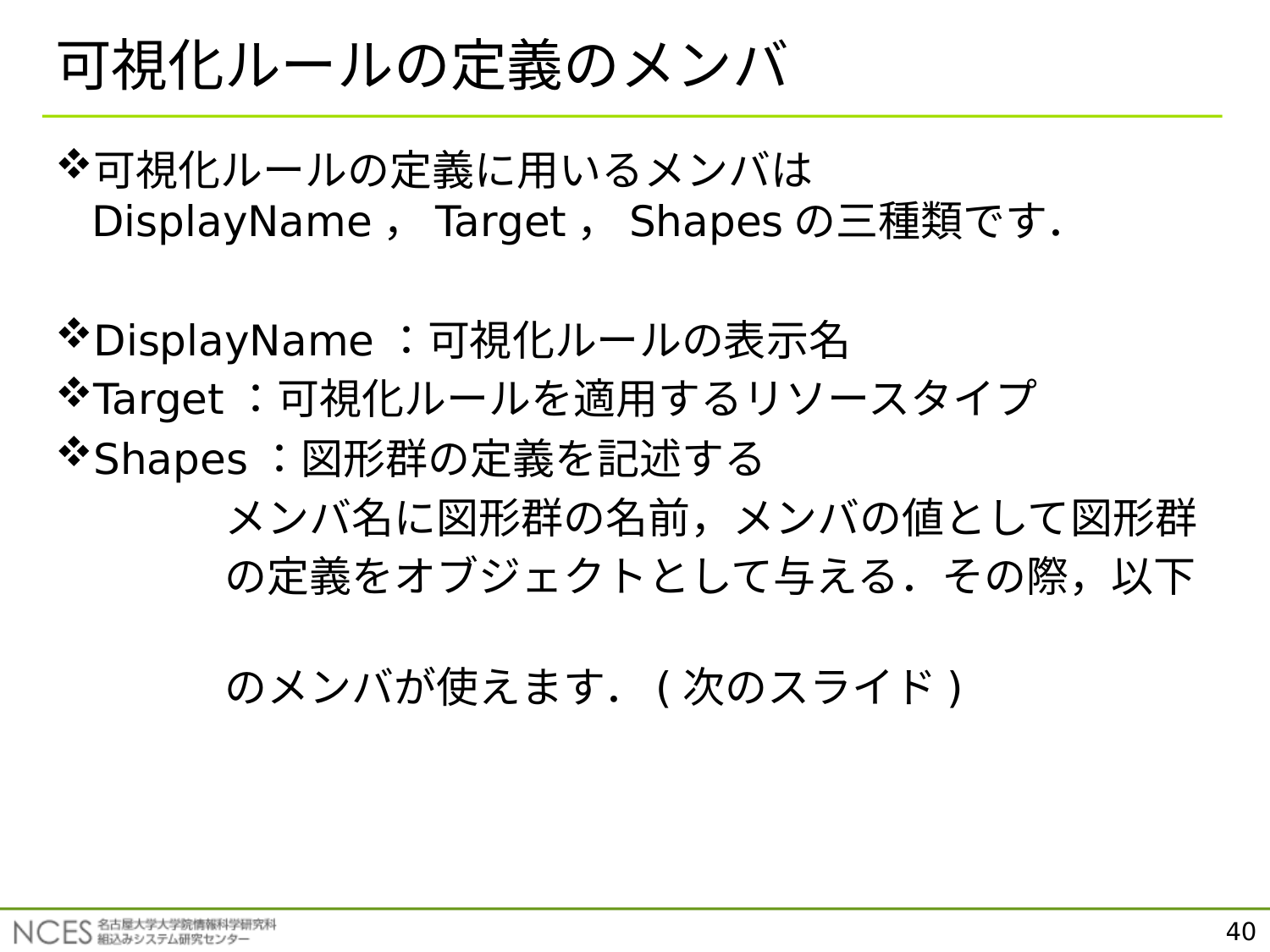

# 可視化ルールの定義のメンバ
可視化ルールの定義に用いるメンバはDisplayName，Target，Shapesの三種類です．

DisplayName：可視化ルールの表示名
Target：可視化ルールを適用するリソースタイプ
Shapes：図形群の定義を記述する
　　　　メンバ名に図形群の名前，メンバの値として図形群
　　　　の定義をオブジェクトとして与える．その際，以下
　　　　のメンバが使えます．(次のスライド)

40